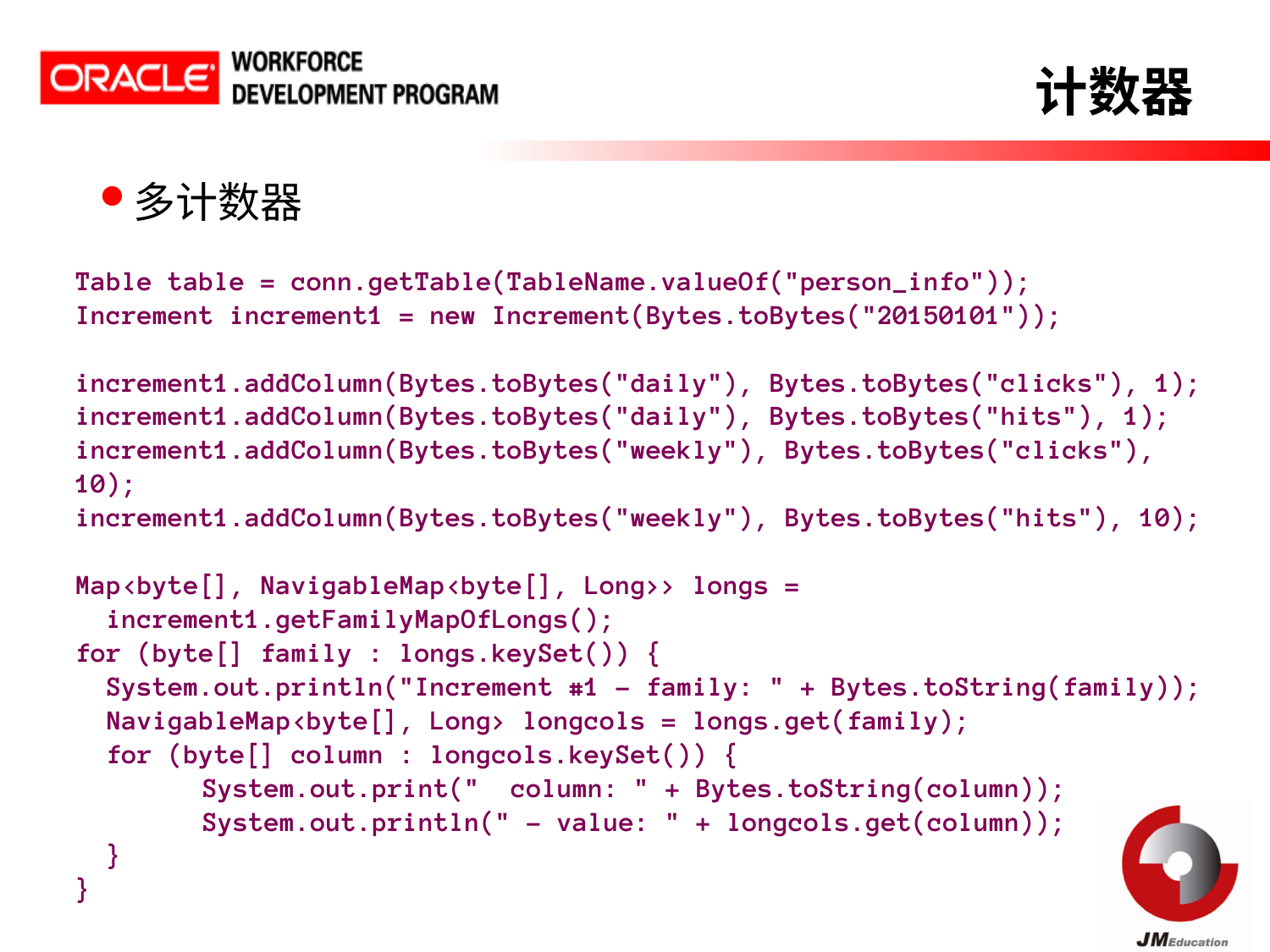

计数器
多计数器
Table table = conn.getTable(TableName.valueOf("person_info"));
Increment increment1 = new Increment(Bytes.toBytes("20150101"));

increment1.addColumn(Bytes.toBytes("daily"), Bytes.toBytes("clicks"), 1);
increment1.addColumn(Bytes.toBytes("daily"), Bytes.toBytes("hits"), 1);
increment1.addColumn(Bytes.toBytes("weekly"), Bytes.toBytes("clicks"), 10);
increment1.addColumn(Bytes.toBytes("weekly"), Bytes.toBytes("hits"), 10);

Map<byte[], NavigableMap<byte[], Long>> longs =
  increment1.getFamilyMapOfLongs();
for (byte[] family : longs.keySet()) {
  System.out.println("Increment #1 - family: " + Bytes.toString(family));
  NavigableMap<byte[], Long> longcols = longs.get(family);
  for (byte[] column : longcols.keySet()) {
	System.out.print("  column: " + Bytes.toString(column));
	System.out.println(" - value: " + longcols.get(column));
  }
}